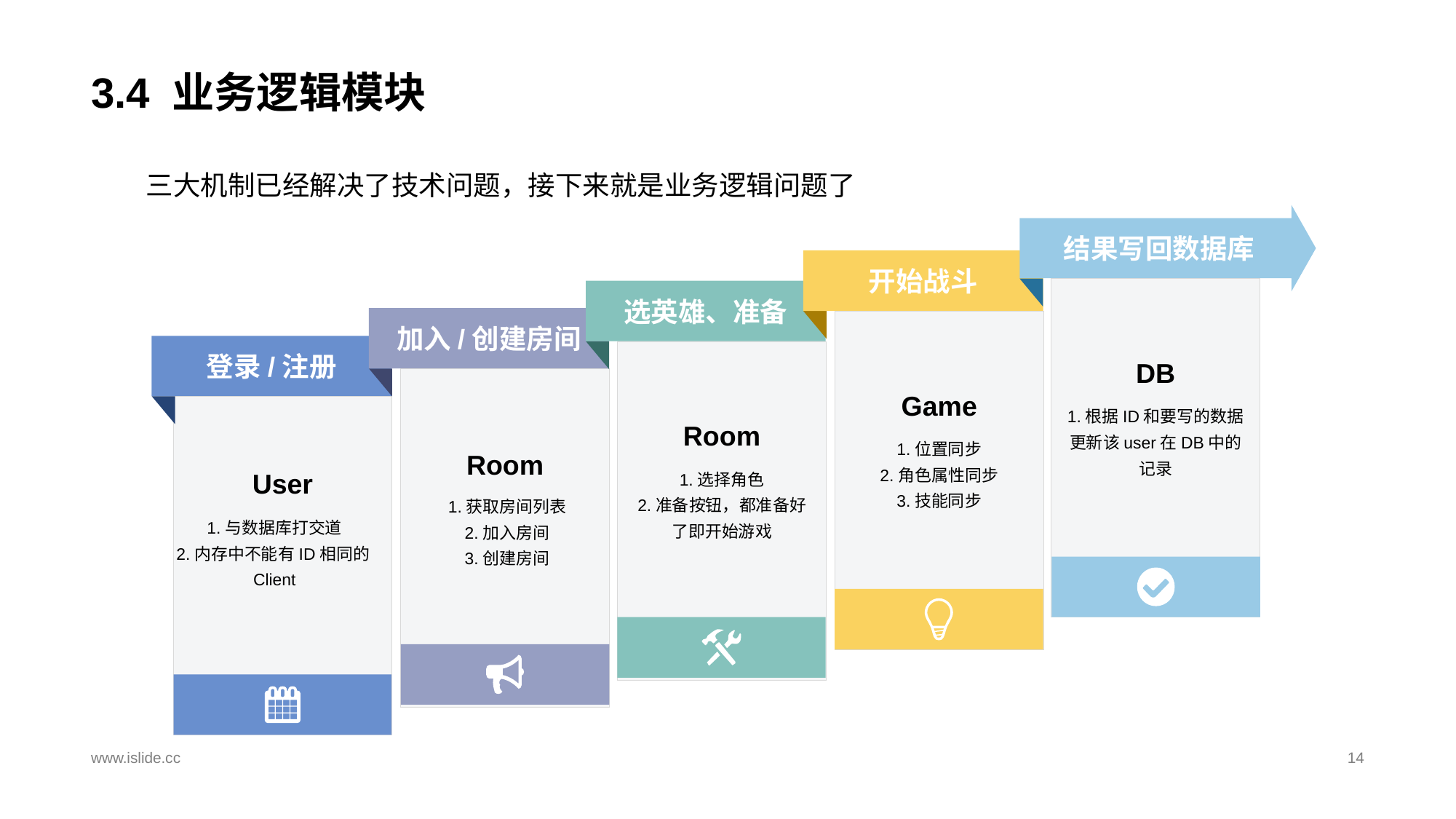

# 3.4 业务逻辑模块
三大机制已经解决了技术问题，接下来就是业务逻辑问题了
结果写回数据库
开始战斗

选英雄、准备
加入/创建房间

登录/注册

DB
1.根据ID和要写的数据更新该user在DB中的记录

Game
1.位置同步
2.角色属性同步
3.技能同步

Room
1.选择角色
2.准备按钮，都准备好了即开始游戏

1.获取房间列表
2.加入房间
3.创建房间
1.与数据库打交道
2.内存中不能有ID相同的Client

Room
User
www.islide.cc
14